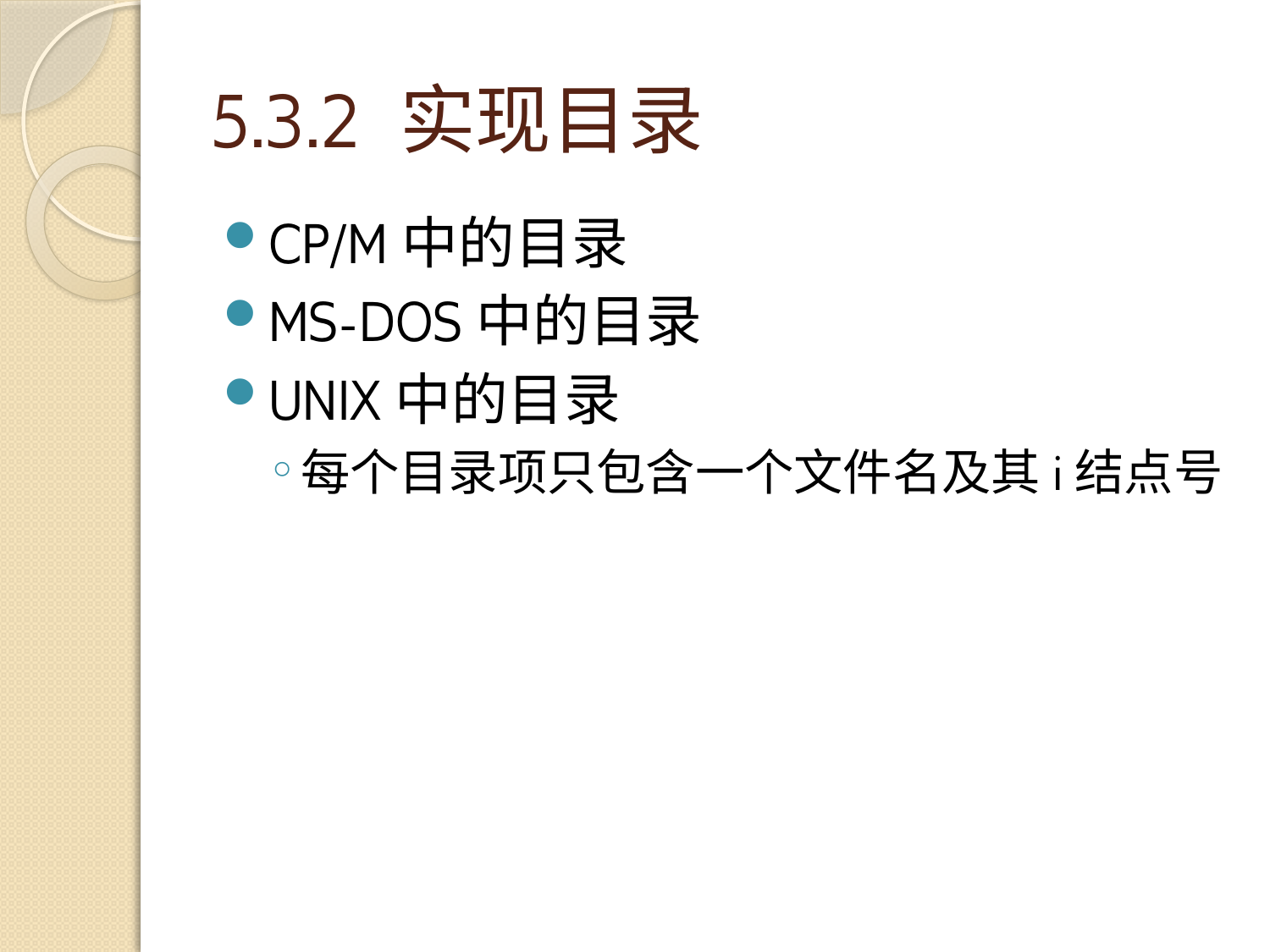

# 5.3.2 实现目录
CP/M中的目录
MS-DOS中的目录
UNIX中的目录
每个目录项只包含一个文件名及其i结点号